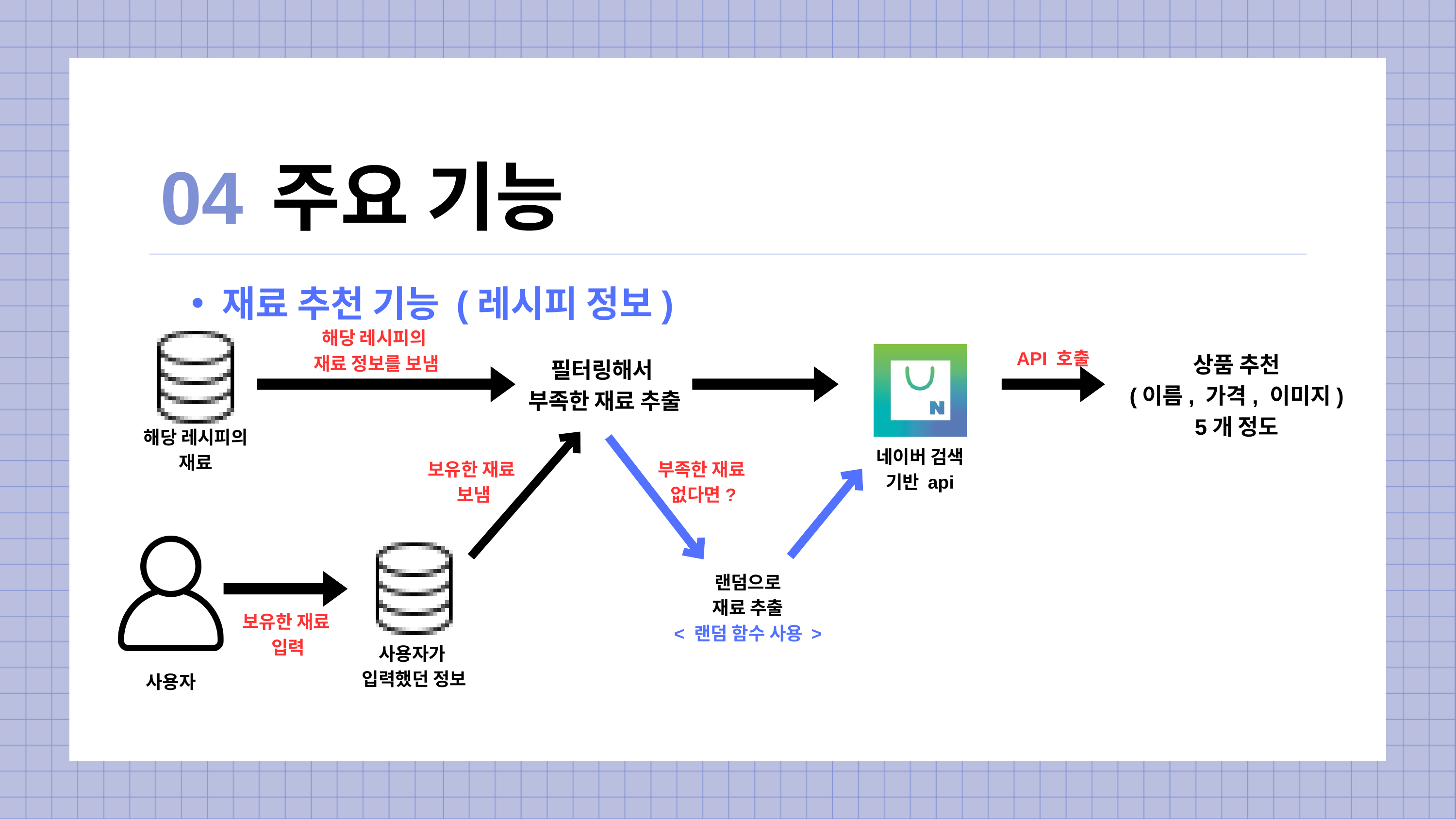

04
주요 기능
재료 추천 기능 (레시피 정보)

해당 레시피의
재료 정보를 보냄

API 호출

상품 추천
(이름, 가격, 이미지)
5개 정도
필터링해서
부족한 재료 추출

해당 레시피의
재료

네이버 검색 기반 api
보유한 재료
보냄
부족한 재료
없다면?

랜덤으로
재료 추출
< 랜덤 함수 사용 >

보유한 재료
입력
사용자가
입력했던 정보
사용자